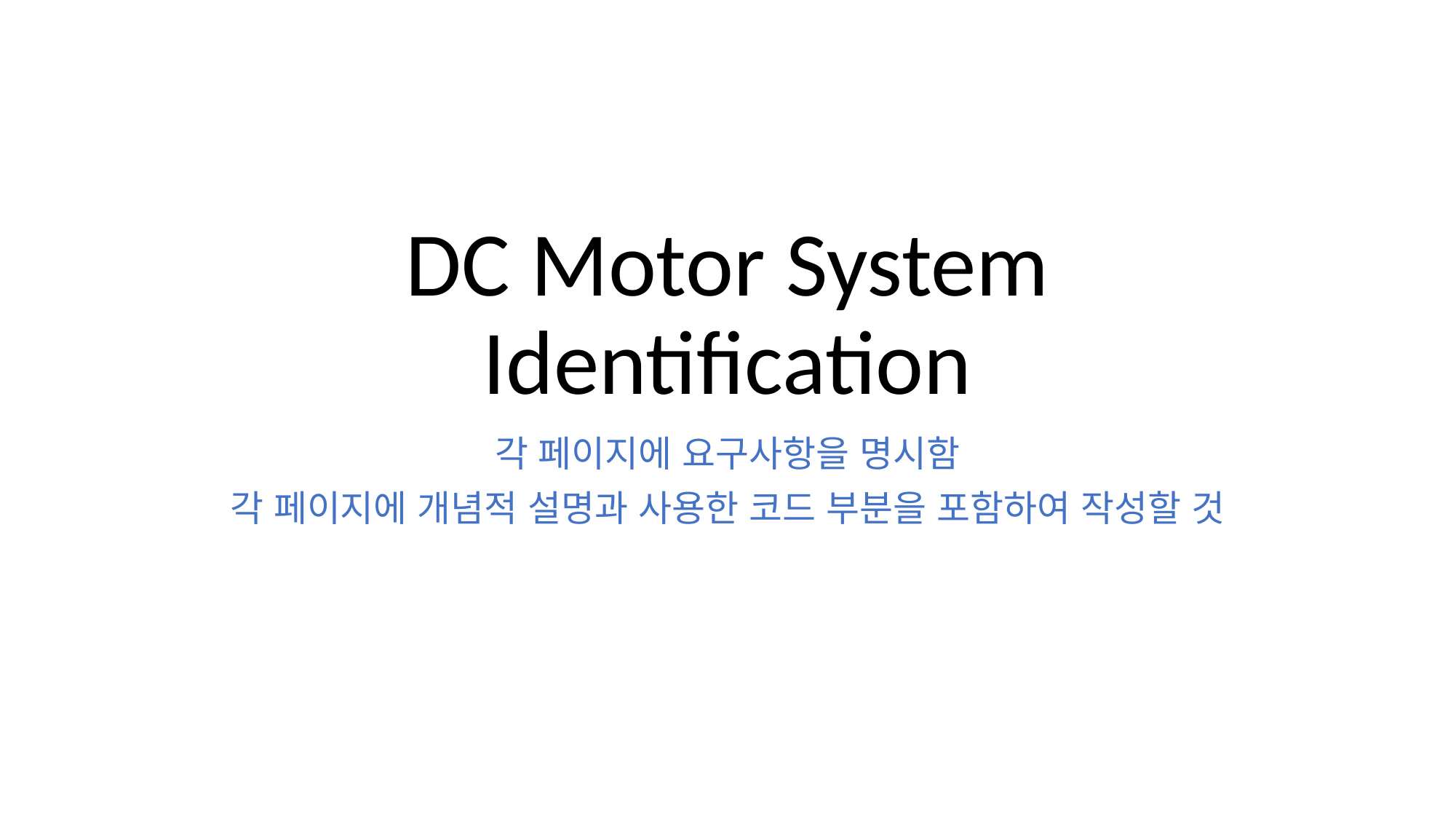

# DC Motor System Identification
각 페이지에 요구사항을 명시함
각 페이지에 개념적 설명과 사용한 코드 부분을 포함하여 작성할 것